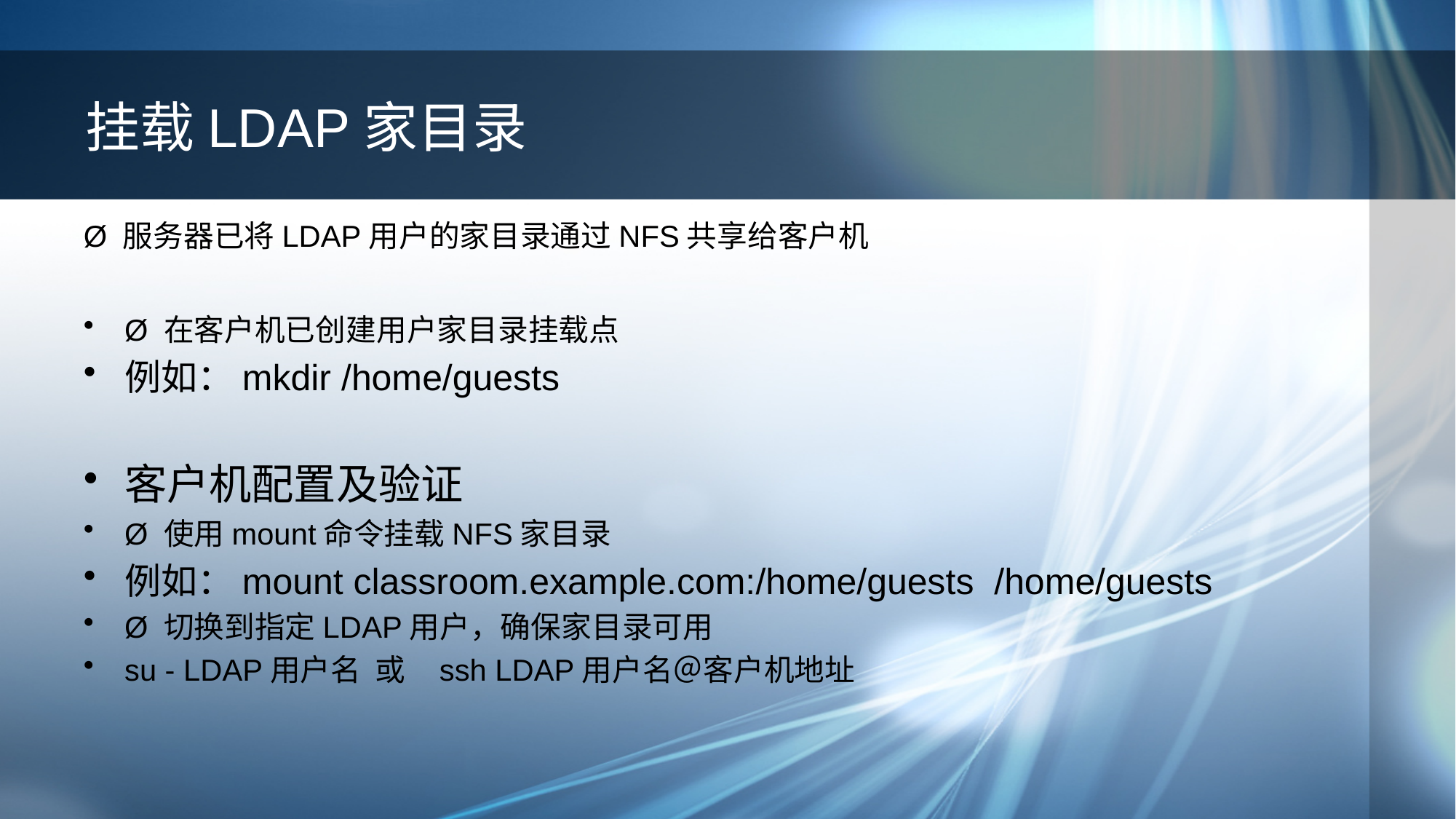

# 挂载LDAP家目录
Ø 服务器已将LDAP用户的家目录通过NFS共享给客户机

Ø 在客户机已创建用户家目录挂载点
例如：mkdir /home/guests

客户机配置及验证
Ø 使用mount命令挂载NFS家目录
例如：mount classroom.example.com:/home/guests  /home/guests
Ø 切换到指定LDAP用户，确保家目录可用
su - LDAP用户名  或    ssh LDAP用户名＠客户机地址